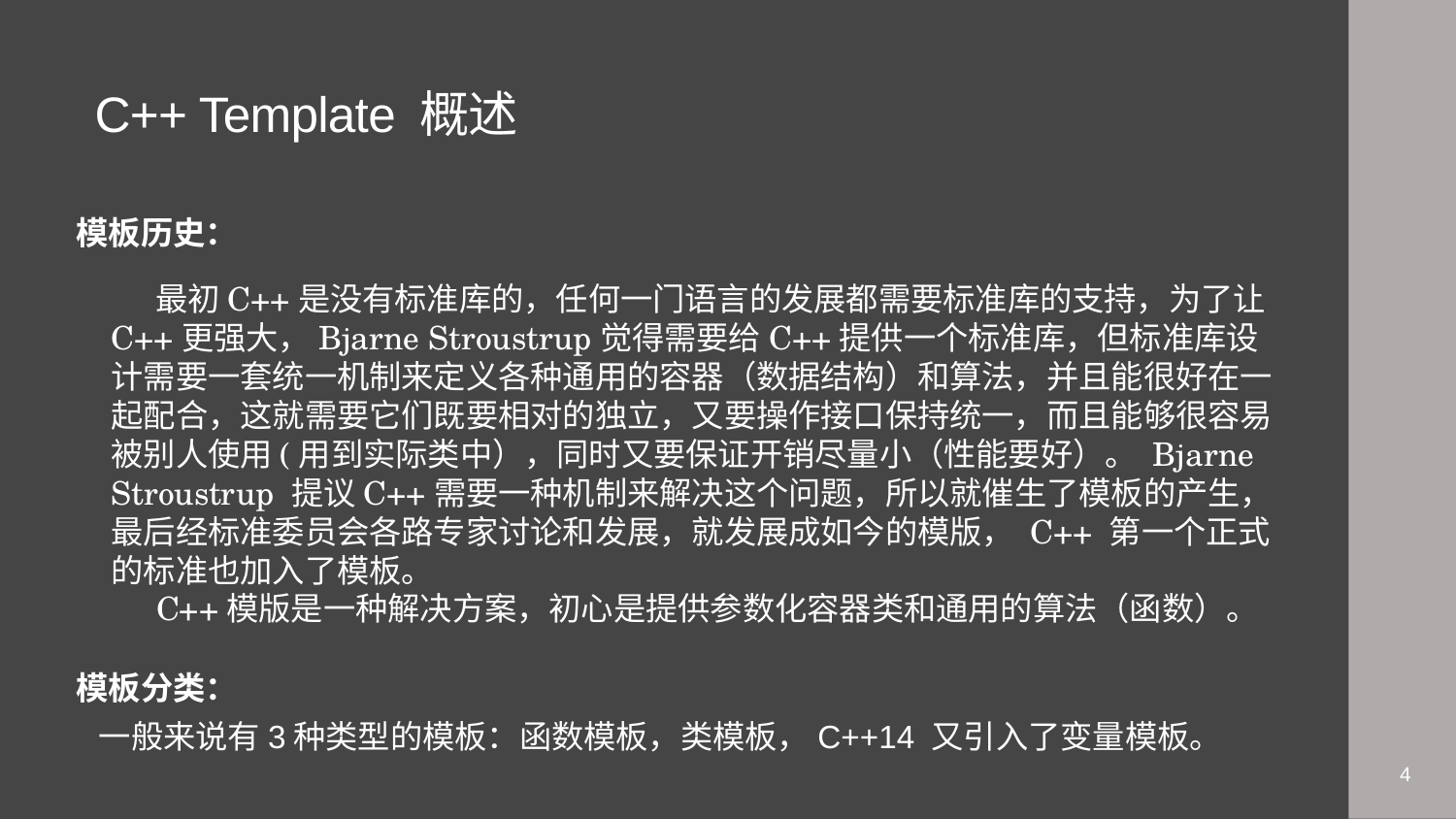

# C++ Template 概述
模板历史：

     最初C++是没有标准库的，任何一门语言的发展都需要标准库的支持，为了让C++更强大，Bjarne Stroustrup觉得需要给C++提供一个标准库，但标准库设计需要一套统一机制来定义各种通用的容器（数据结构）和算法，并且能很好在一起配合，这就需要它们既要相对的独立，又要操作接口保持统一，而且能够很容易被别人使用(用到实际类中），同时又要保证开销尽量小（性能要好）。 Bjarne Stroustrup 提议C++需要一种机制来解决这个问题，所以就催生了模板的产生，最后经标准委员会各路专家讨论和发展，就发展成如今的模版， C++ 第一个正式的标准也加入了模板。
     C++模版是一种解决方案，初心是提供参数化容器类和通用的算法（函数）。
模板分类：
  一般来说有3种类型的模板：函数模板，类模板，C++14 又引入了变量模板。
4